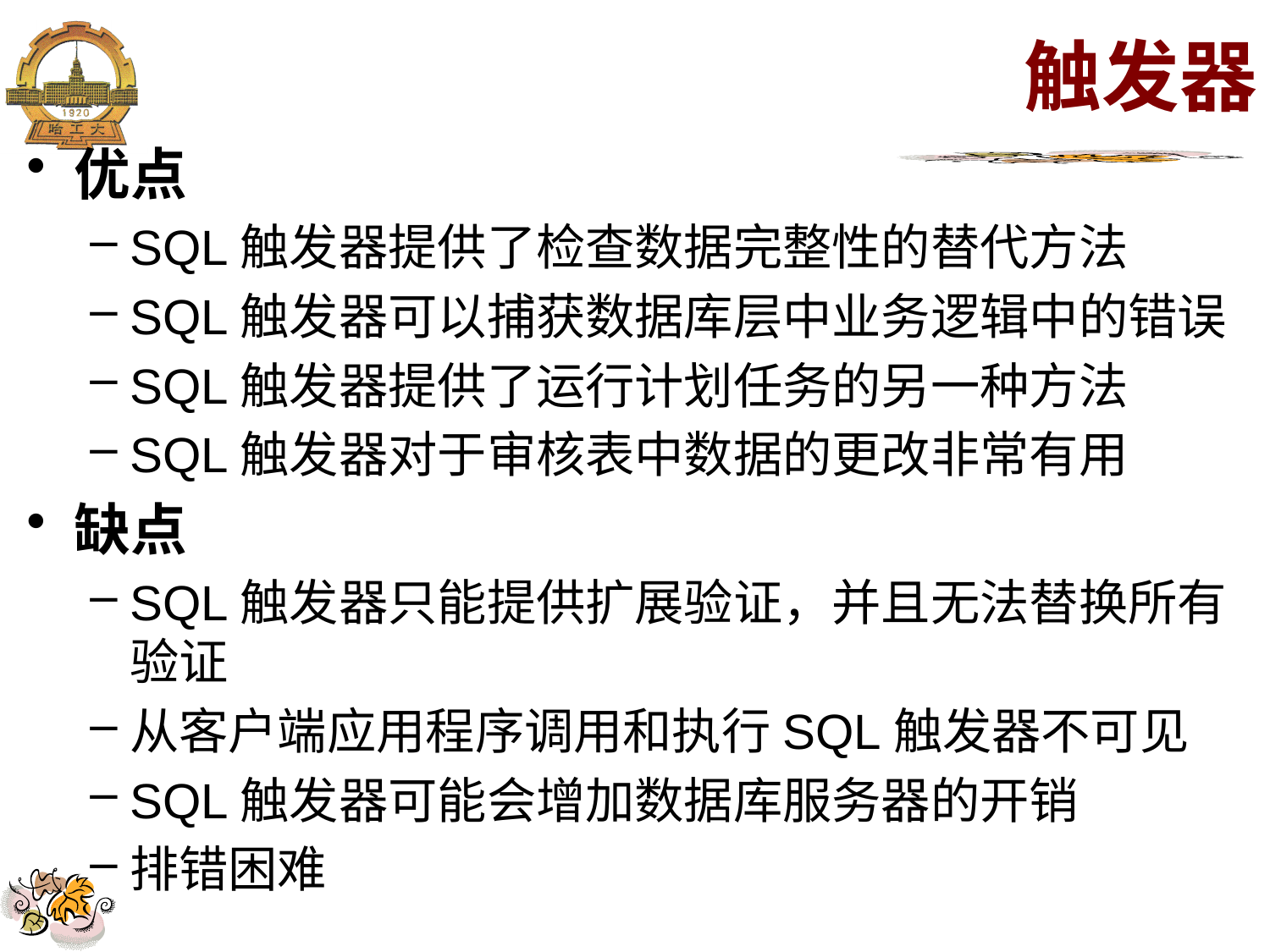

# 触发器
优点
SQL触发器提供了检查数据完整性的替代方法
SQL触发器可以捕获数据库层中业务逻辑中的错误
SQL触发器提供了运行计划任务的另一种方法
SQL触发器对于审核表中数据的更改非常有用
缺点
SQL触发器只能提供扩展验证，并且无法替换所有验证
从客户端应用程序调用和执行SQL触发器不可见
SQL触发器可能会增加数据库服务器的开销
排错困难